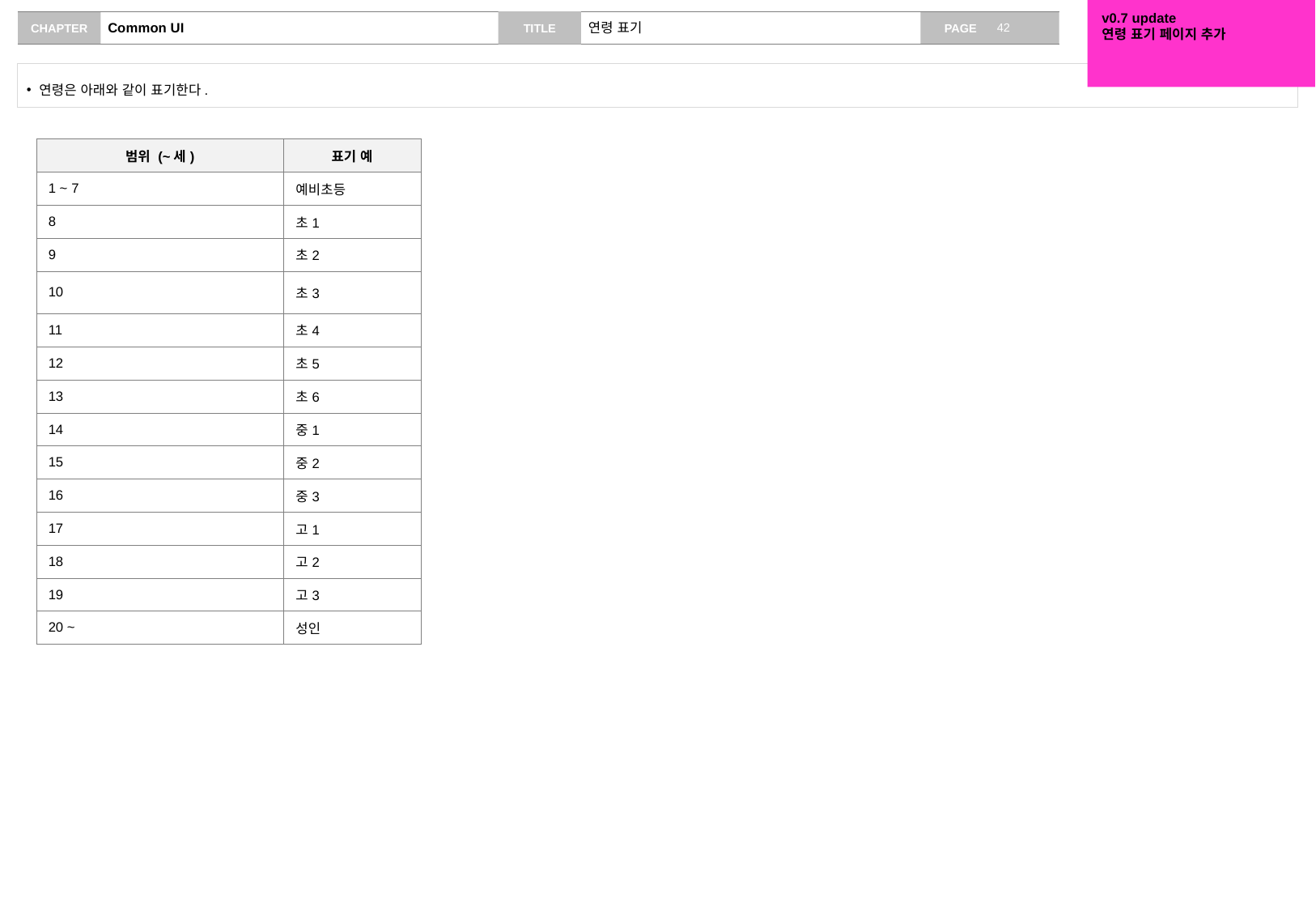

v0.7 update
연령 표기 페이지 추가
# Common UI
연령 표기
연령은 아래와 같이 표기한다.
| 범위 (~세) | 표기 예 |
| --- | --- |
| 1 ~ 7 | 예비초등 |
| 8 | 초1 |
| 9 | 초2 |
| 10 | 초3 |
| 11 | 초4 |
| 12 | 초5 |
| 13 | 초6 |
| 14 | 중1 |
| 15 | 중2 |
| 16 | 중3 |
| 17 | 고1 |
| 18 | 고2 |
| 19 | 고3 |
| 20 ~ | 성인 |